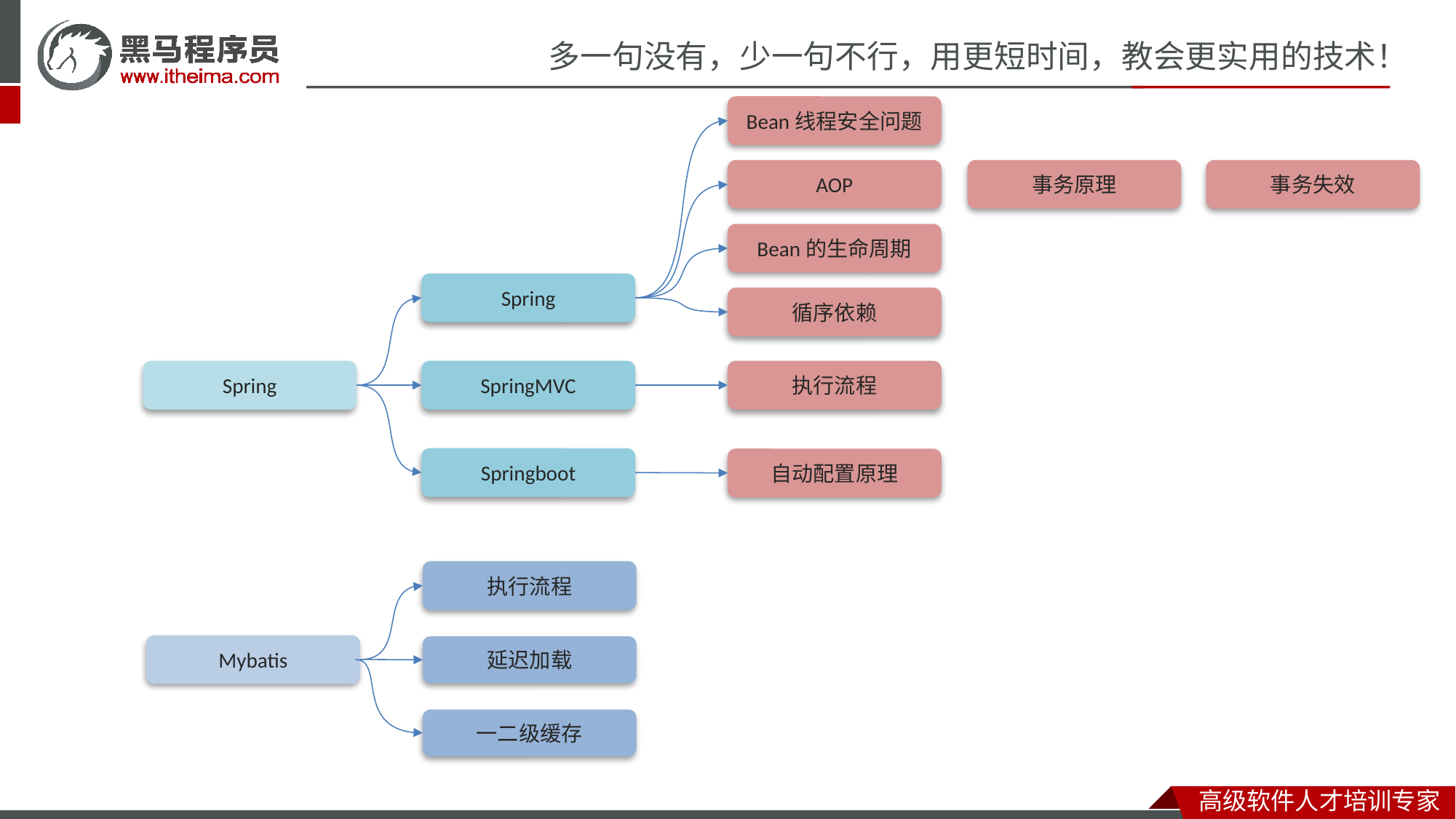

Bean线程安全问题
AOP
事务原理
事务失效
Bean的生命周期
Spring
循序依赖
Spring
SpringMVC
执行流程
Springboot
自动配置原理
执行流程
Mybatis
延迟加载
一二级缓存